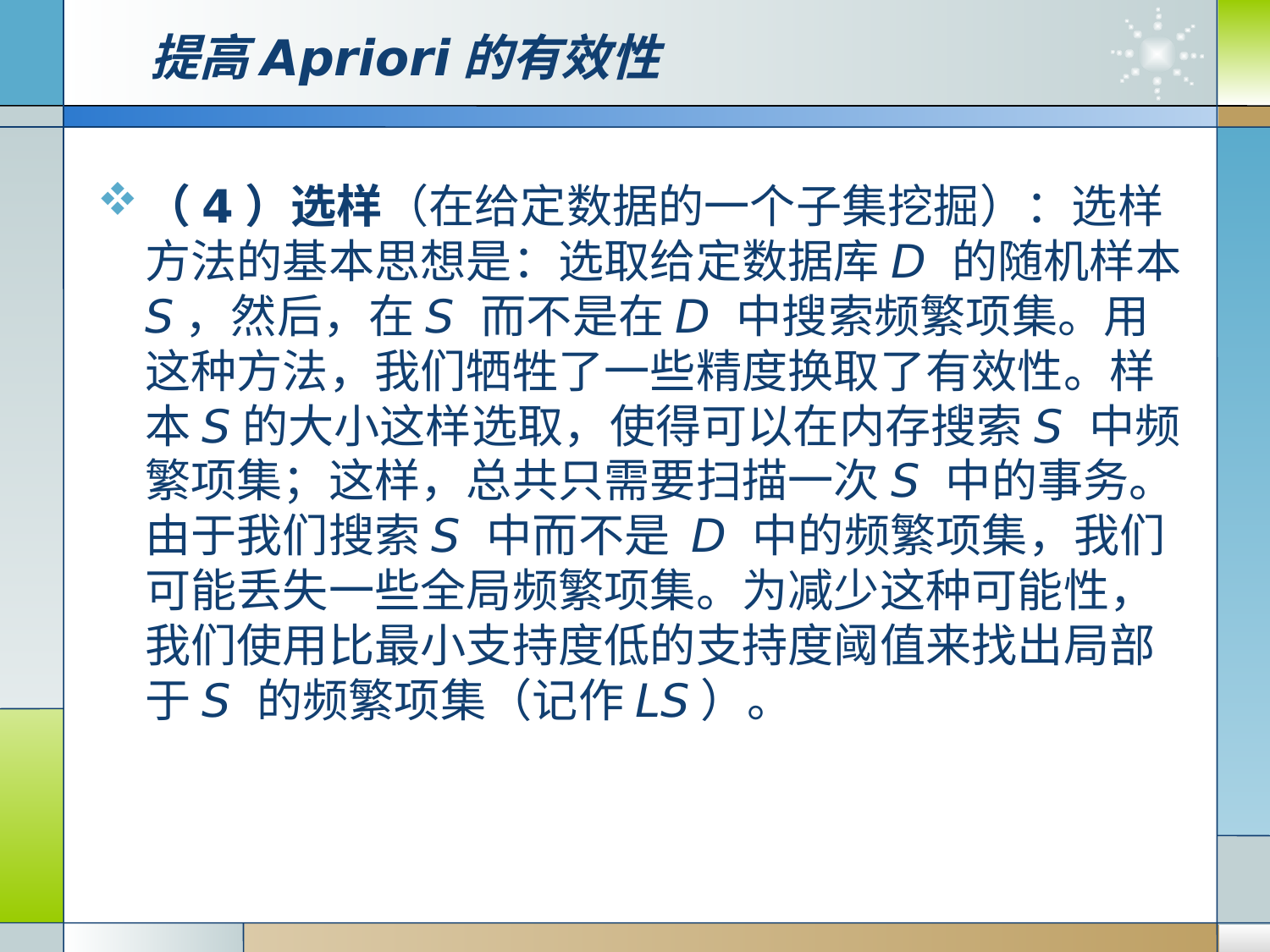

# 提高Apriori的有效性
（4）选样（在给定数据的一个子集挖掘）：选样方法的基本思想是：选取给定数据库D 的随机样本S，然后，在S 而不是在D 中搜索频繁项集。用这种方法，我们牺牲了一些精度换取了有效性。样本S的大小这样选取，使得可以在内存搜索S 中频繁项集；这样，总共只需要扫描一次S 中的事务。由于我们搜索S 中而不是 D 中的频繁项集，我们可能丢失一些全局频繁项集。为减少这种可能性，我们使用比最小支持度低的支持度阈值来找出局部于S 的频繁项集（记作LS）。